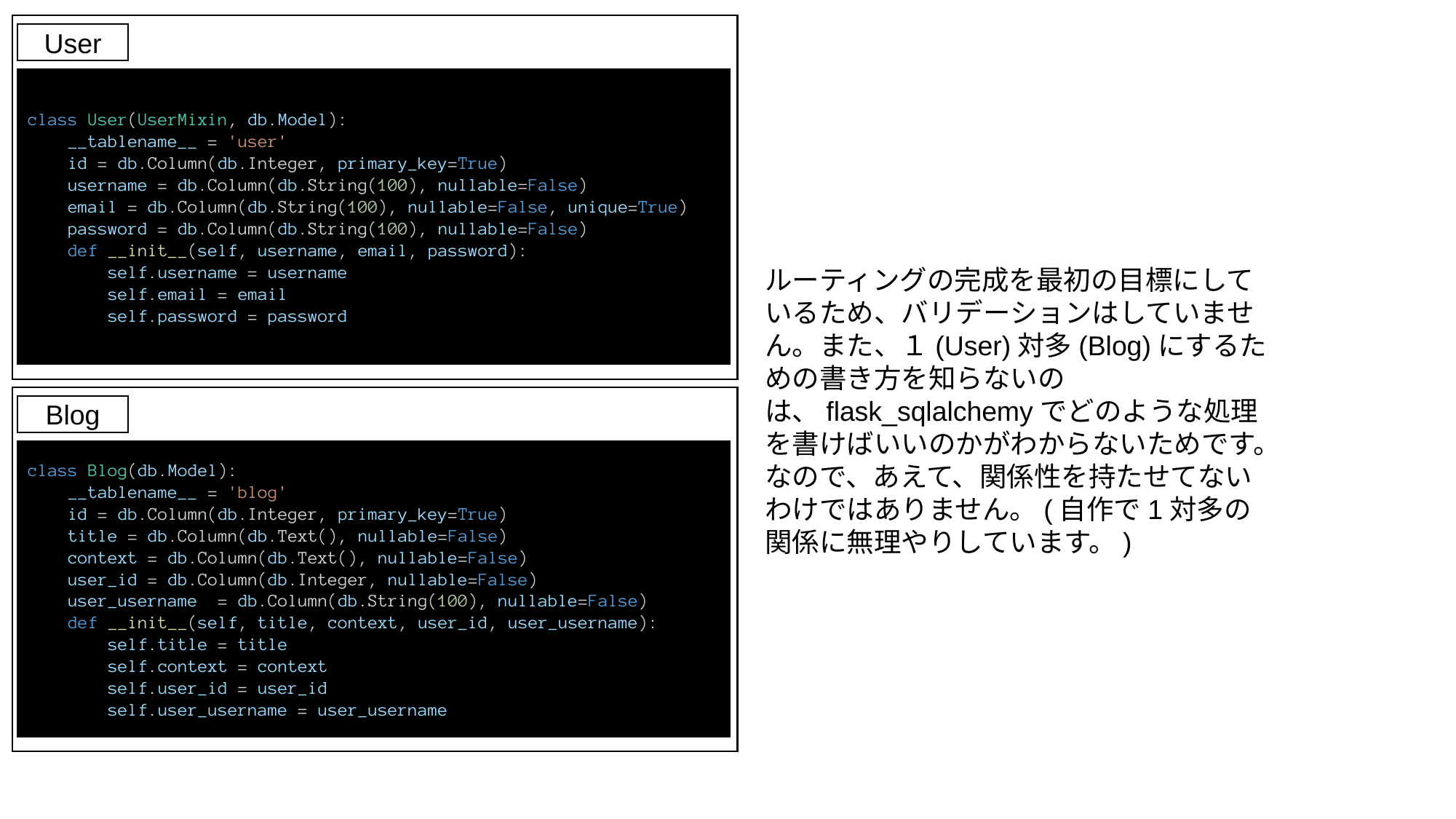

User
class User(UserMixin, db.Model):
    __tablename__ = 'user'
    id = db.Column(db.Integer, primary_key=True)
    username = db.Column(db.String(100), nullable=False)
    email = db.Column(db.String(100), nullable=False, unique=True)
    password = db.Column(db.String(100), nullable=False)
    def __init__(self, username, email, password):
        self.username = username
        self.email = email
        self.password = password
ルーティングの完成を最初の目標にしているため、バリデーションはしていません。また、１(User)対多(Blog)にするための書き方を知らないのは、flask_sqlalchemyでどのような処理を書けばいいのかがわからないためです。なので、あえて、関係性を持たせてないわけではありません。(自作で1対多の関係に無理やりしています。)

Blog
class Blog(db.Model):
    __tablename__ = 'blog'
    id = db.Column(db.Integer, primary_key=True)
    title = db.Column(db.Text(), nullable=False)
    context = db.Column(db.Text(), nullable=False)
    user_id = db.Column(db.Integer, nullable=False)
    user_username  = db.Column(db.String(100), nullable=False)
    def __init__(self, title, context, user_id, user_username):
        self.title = title
        self.context = context
        self.user_id = user_id
        self.user_username = user_username